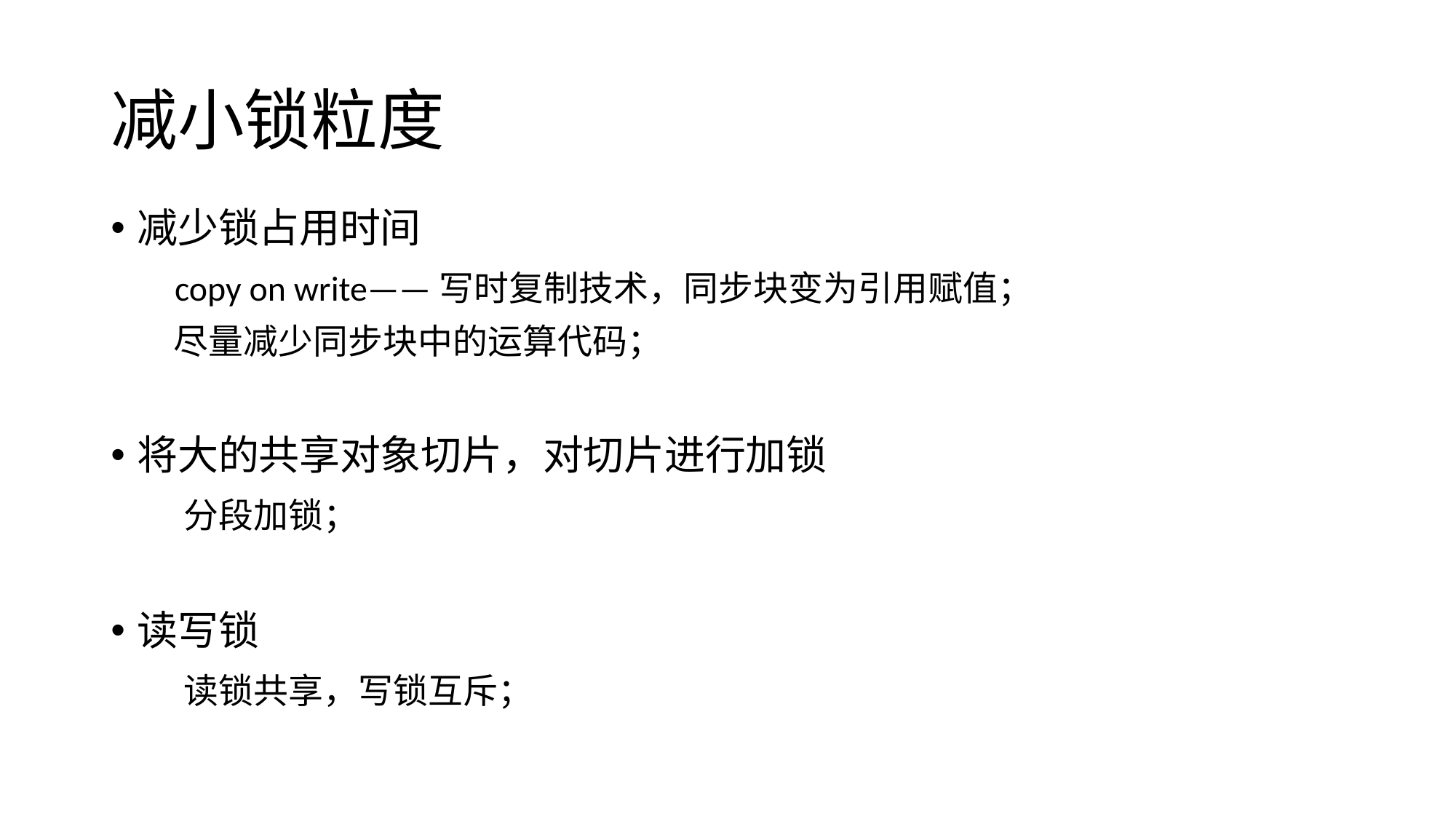

# 减小锁粒度
减少锁占用时间
       copy on write——写时复制技术，同步块变为引用赋值；
       尽量减少同步块中的运算代码；

将大的共享对象切片，对切片进行加锁
       分段加锁；

读写锁
       读锁共享，写锁互斥；